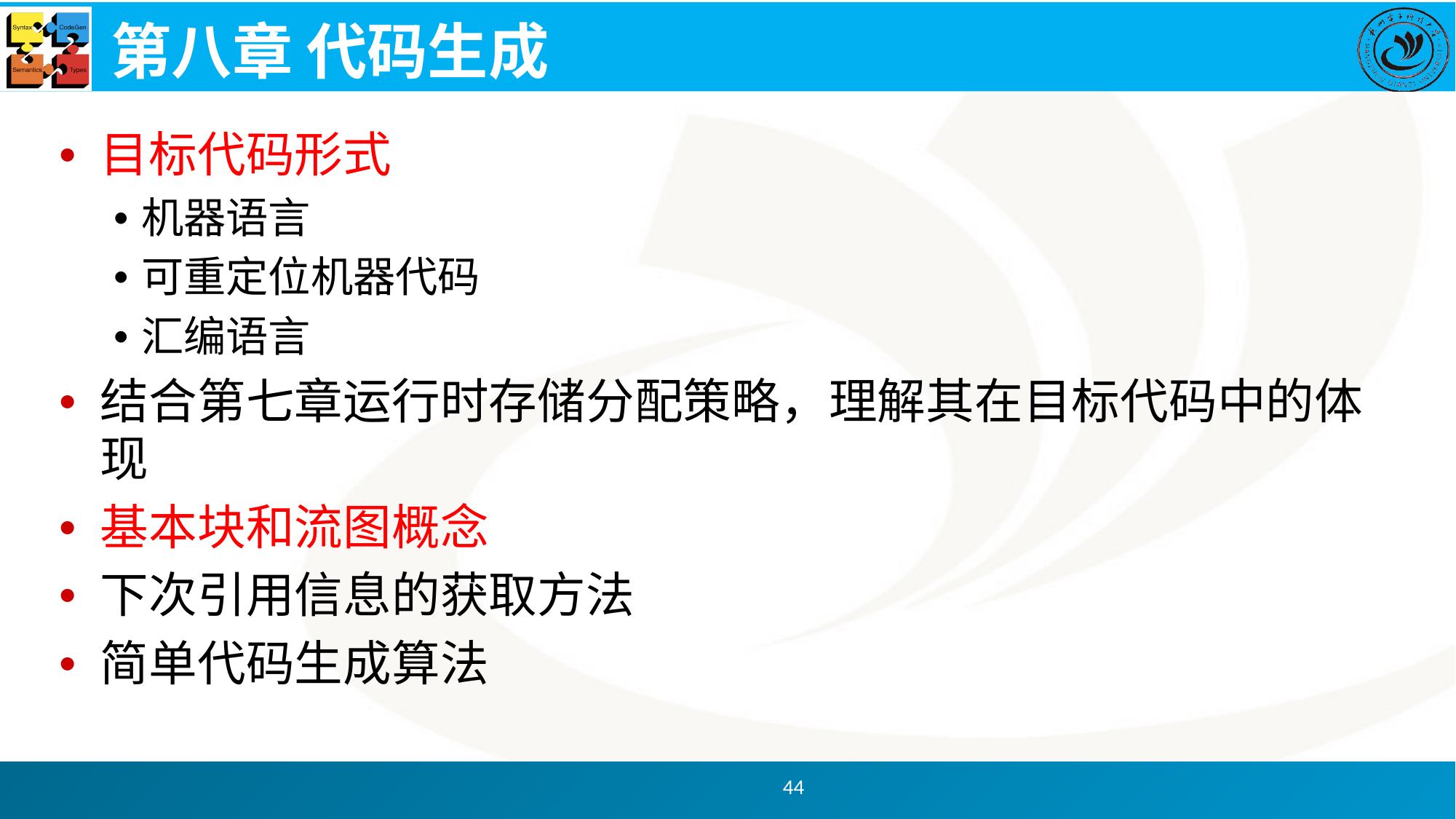

# 第八章 代码生成
目标代码形式
机器语言
可重定位机器代码
汇编语言
结合第七章运行时存储分配策略，理解其在目标代码中的体现
基本块和流图概念
下次引用信息的获取方法
简单代码生成算法
44